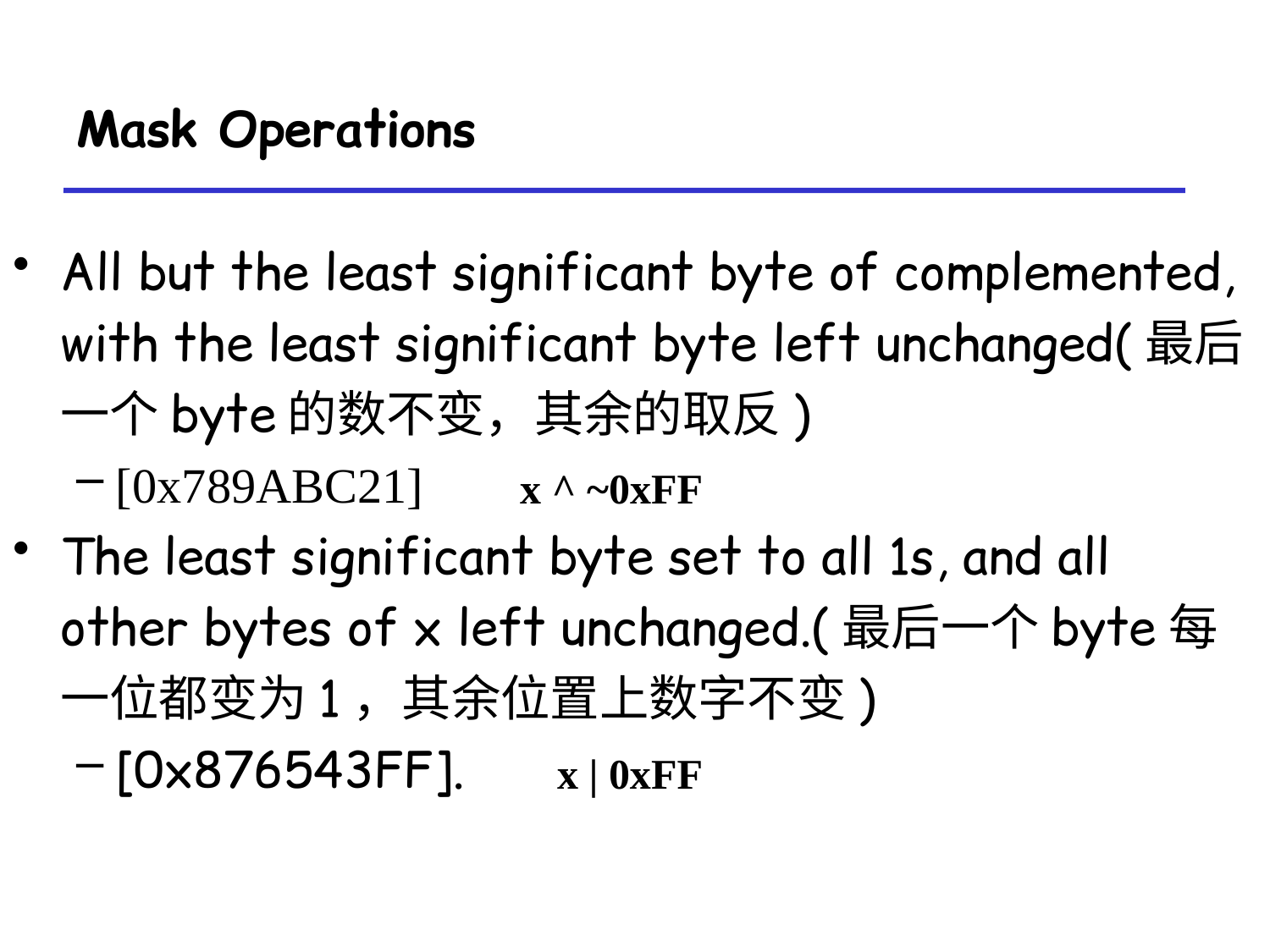

# Mask Operations
All but the least significant byte of complemented, with the least significant byte left unchanged(最后一个byte的数不变，其余的取反)
[0x789ABC21]
The least significant byte set to all 1s, and all other bytes of x left unchanged.(最后一个byte每一位都变为1，其余位置上数字不变)
[0x876543FF].
x ^ ~0xFF
x | 0xFF
17